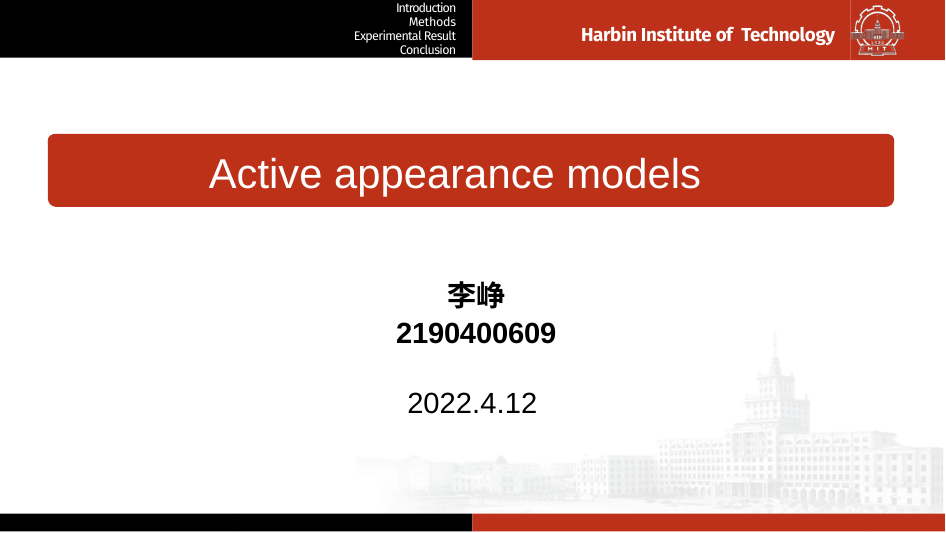

Introduction
Methods
Experimental Result
Conclusion

Harbin Institute of Technology

Active appearance models
李峥
2190400609

2022.4.12